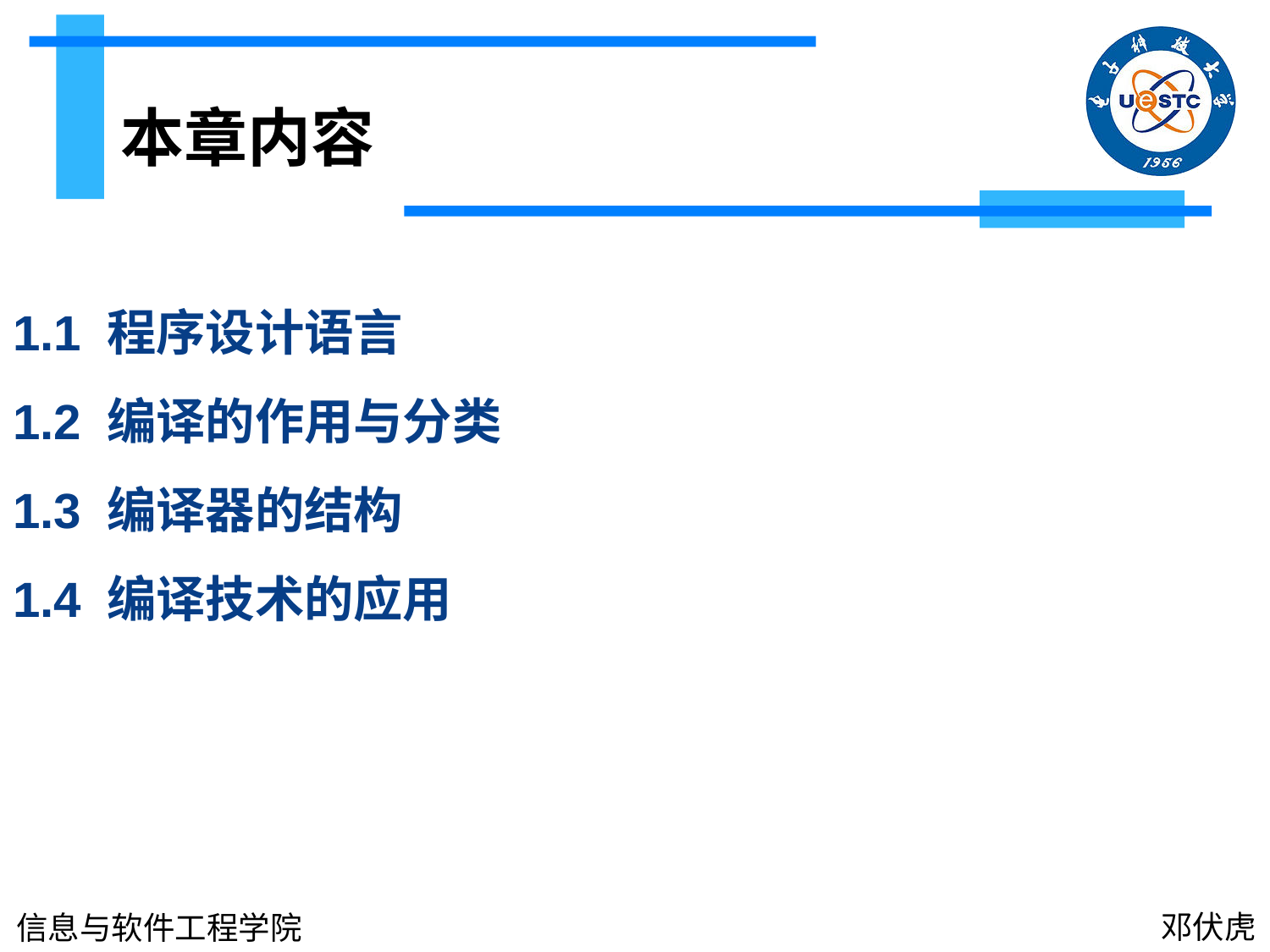

# 本章内容
1.1 程序设计语言
1.2 编译的作用与分类
1.3 编译器的结构
1.4 编译技术的应用
邓伏虎
2
信息与软件工程学院